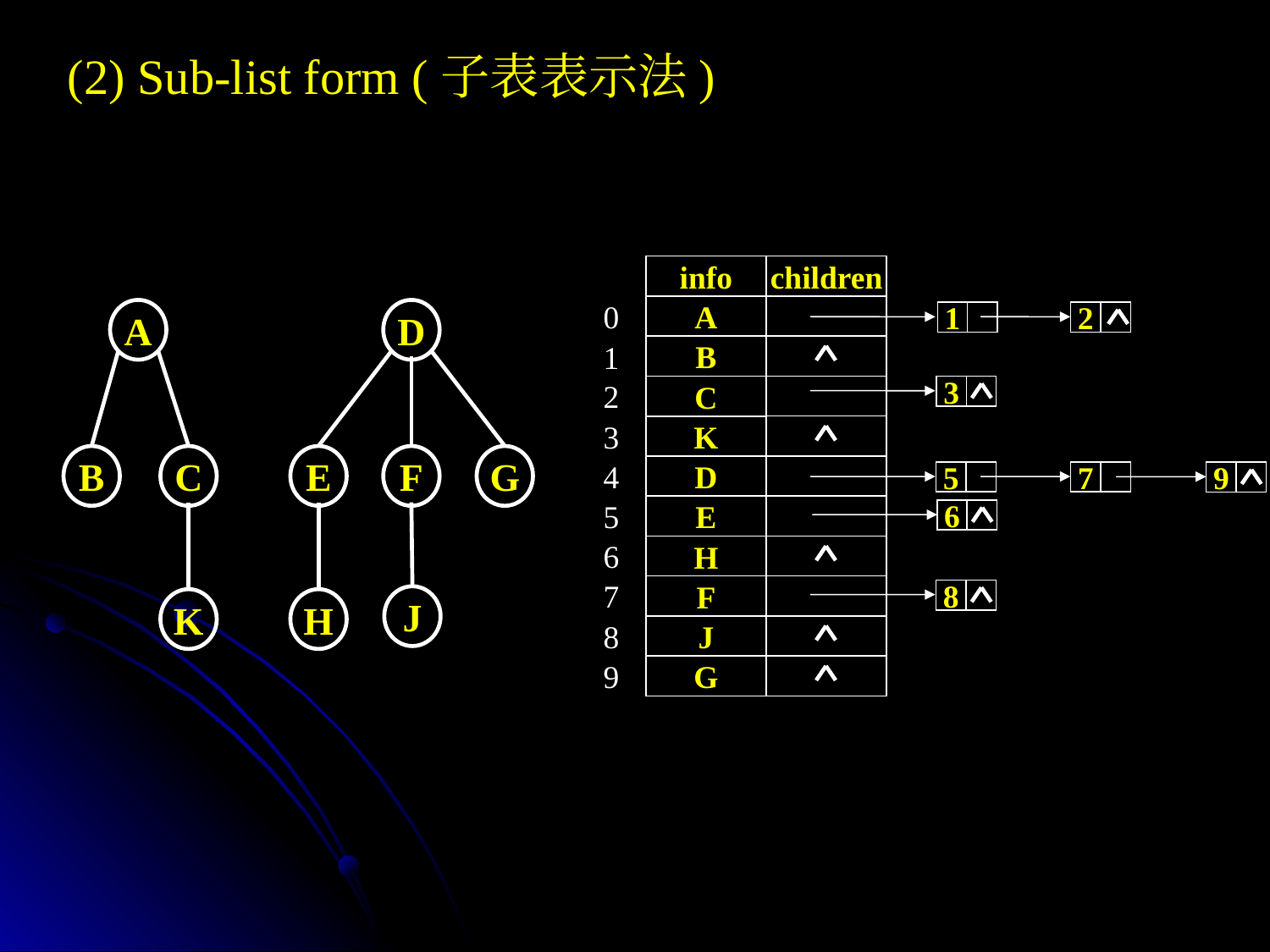

(2) Sub-list form (子表表示法)
info
children
0
A

1

2

B

1

2

C
3

K

3

4
D

5

7

9

5
E

6

6
H

7
F

8

8
J

G

9

A
D
B
C
E
F
G
J
K
H